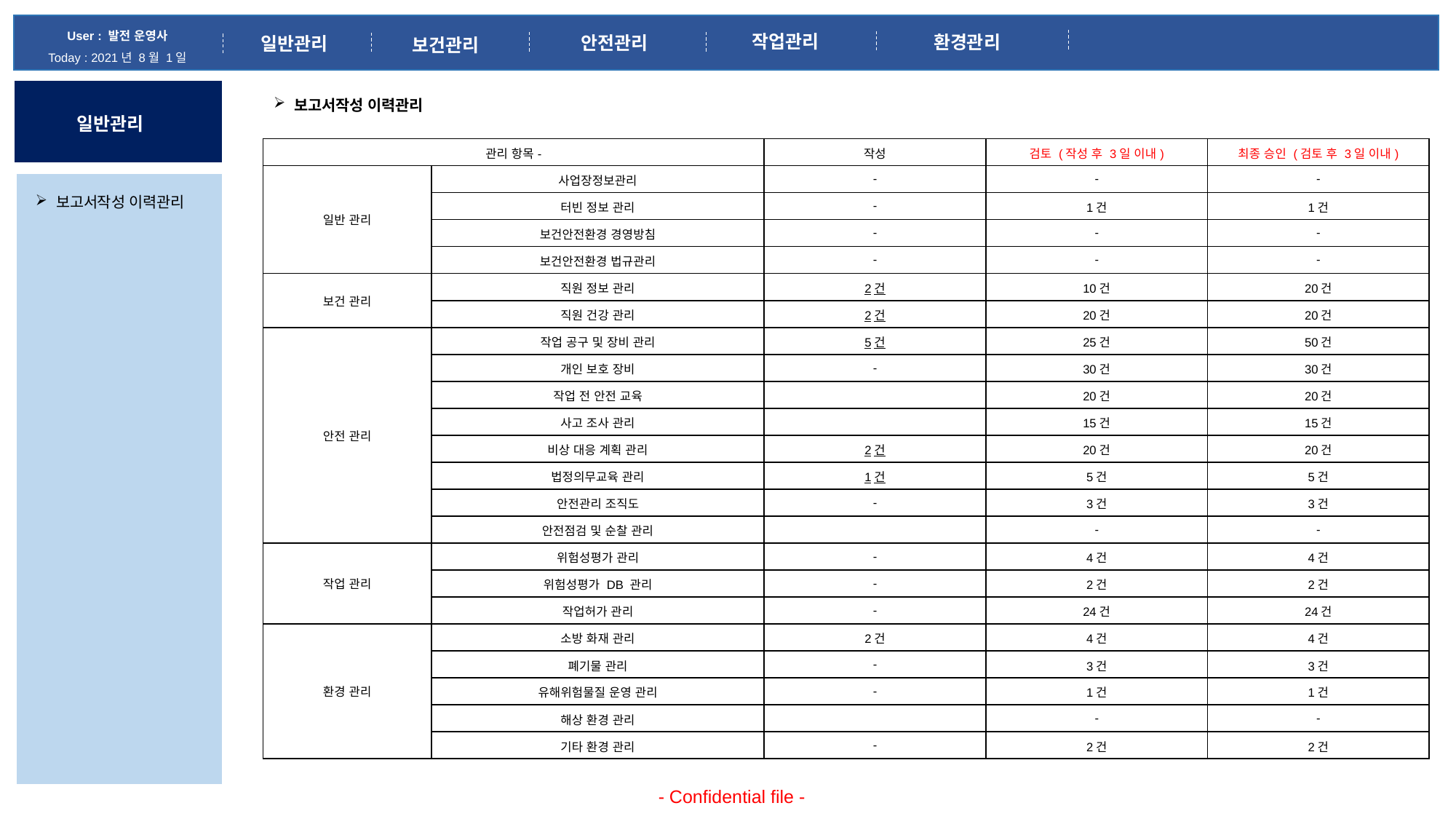

User : 발전 운영사
Today : 2021년 8월 1일
작업관리
환경관리
안전관리
일반관리
보건관리

보고서작성 이력관리
일반관리
| 관리 항목- | 관리 항목 | 작성 | 검토 (작성 후 3일 이내) | 최종 승인 (검토 후 3일 이내) |
| --- | --- | --- | --- | --- |
| 일반 관리 | 사업장정보관리 | - | - | - |
|  | 터빈 정보 관리 | - | 1건 | 1건 |
|  | 보건안전환경 경영방침 | - | - | - |
|  | 보건안전환경 법규관리 | - | - | - |
| 보건 관리 | 직원 정보 관리 | 2건 | 10건 | 20건 |
|  | 직원 건강 관리 | 2건 | 20건 | 20건 |
| 안전 관리 | 작업 공구 및 장비 관리 | 5건 | 25건 | 50건 |
|  | 개인 보호 장비 | - | 30건 | 30건 |
|  | 작업 전 안전 교육 |  | 20건 | 20건 |
|  | 사고 조사 관리 |  | 15건 | 15건 |
|  | 비상 대응 계획 관리 | 2건 | 20건 | 20건 |
|  | 법정의무교육 관리 | 1건 | 5건 | 5건 |
|  | 안전관리 조직도 | - | 3건 | 3건 |
|  | 안전점검 및 순찰 관리 |  | - | - |
| 작업 관리 | 위험성평가 관리 | - | 4건 | 4건 |
|  | 위험성평가 DB 관리 | - | 2건 | 2건 |
|  | 작업허가 관리 | - | 24건 | 24건 |
| 환경 관리 | 소방 화재 관리 | 2건 | 4건 | 4건 |
|  | 폐기물 관리 | - | 3건 | 3건 |
|  | 유해위험물질 운영 관리 | - | 1건 | 1건 |
|  | 해상 환경 관리 |  | - | - |
|  | 기타 환경 관리 | - | 2건 | 2건 |

보고서작성 이력관리
- Confidential file -
안전점검 및 순찰 관리